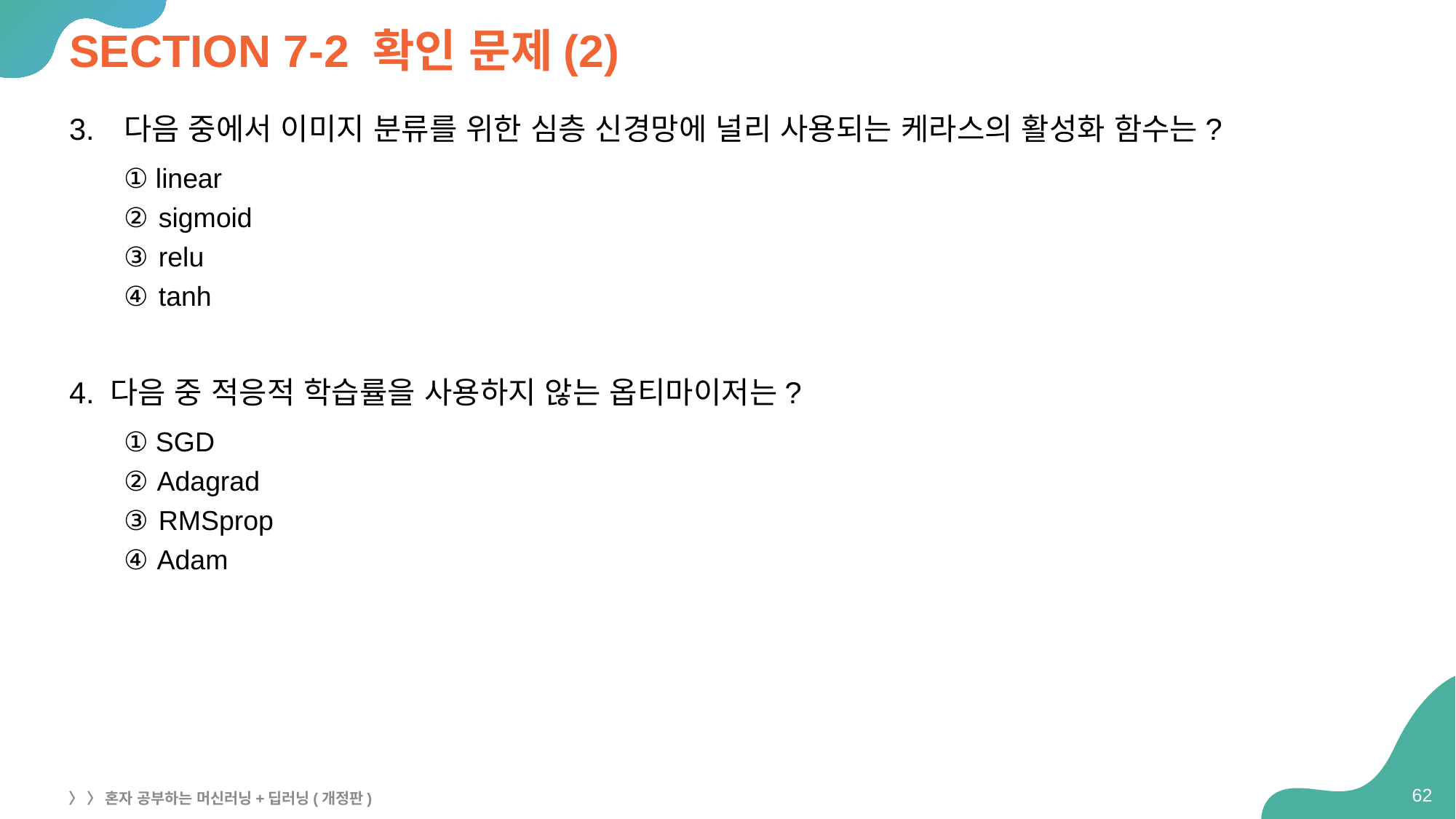

# SECTION 7-2 확인 문제(2)
다음 중에서 이미지 분류를 위한 심층 신경망에 널리 사용되는 케라스의 활성화 함수는?
① linear
② sigmoid
③ relu
④ tanh

다음 중 적응적 학습률을 사용하지 않는 옵티마이저는?
① SGD
② Adagrad
③ RMSprop
④ Adam

62
〉 〉 혼자 공부하는 머신러닝+딥러닝(개정판)